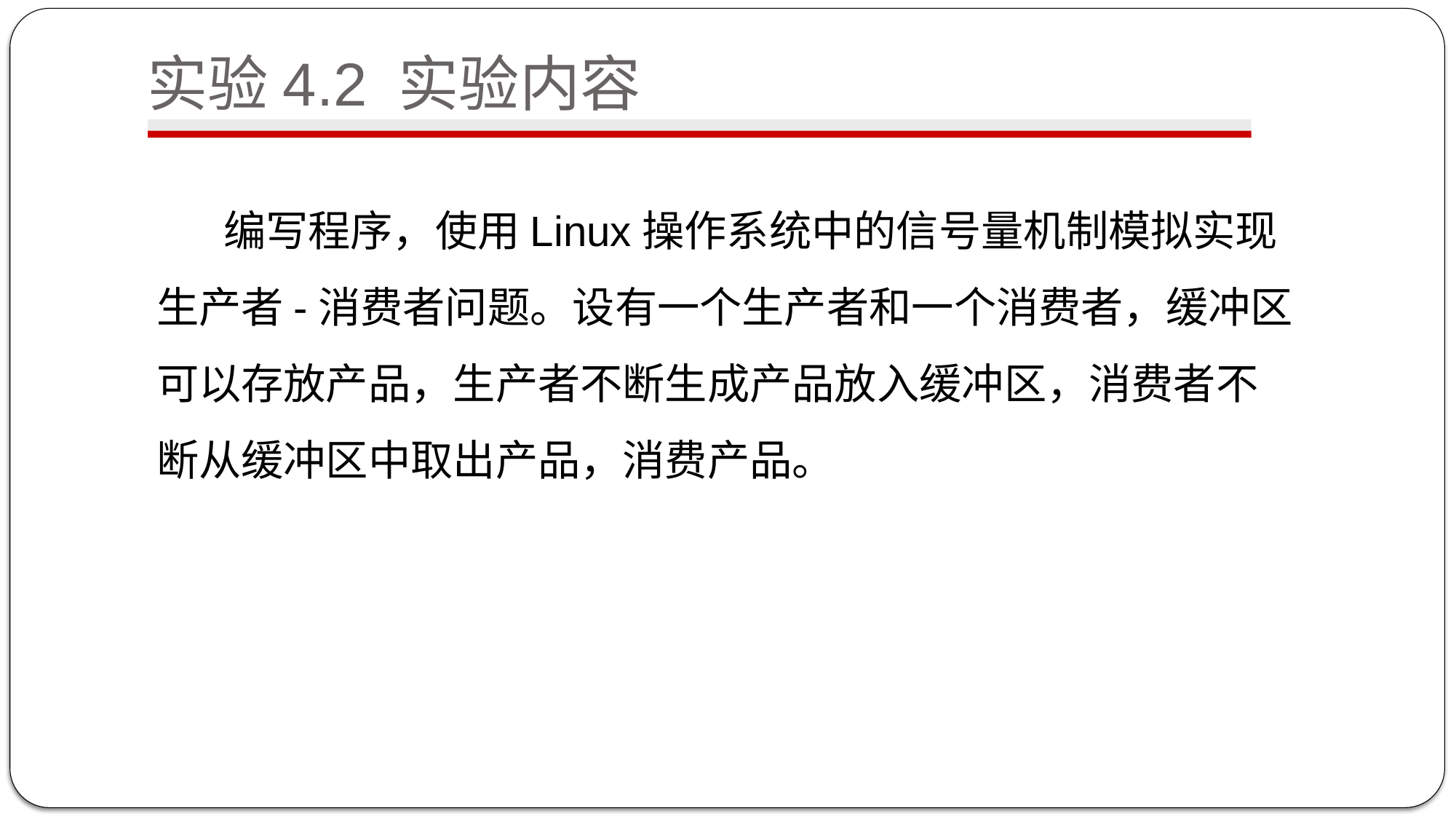

# 实验4.2 实验内容
      编写程序，使用Linux操作系统中的信号量机制模拟实现生产者-消费者问题。设有一个生产者和一个消费者，缓冲区可以存放产品，生产者不断生成产品放入缓冲区，消费者不断从缓冲区中取出产品，消费产品。